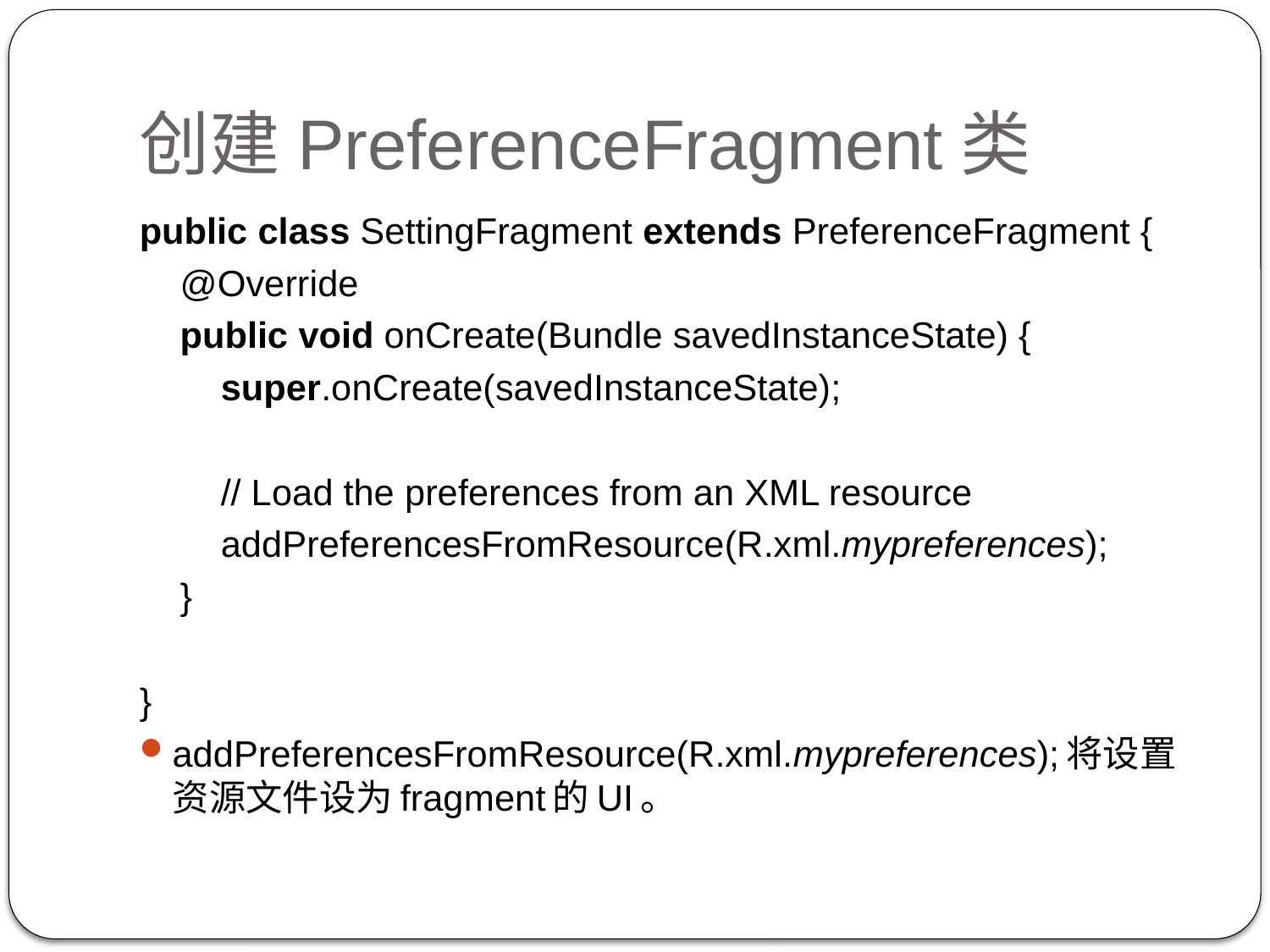

# 创建PreferenceFragment类
public class SettingFragment extends PreferenceFragment {
    @Override
    public void onCreate(Bundle savedInstanceState) {
        super.onCreate(savedInstanceState);

        // Load the preferences from an XML resource
        addPreferencesFromResource(R.xml.mypreferences);
    }

}
addPreferencesFromResource(R.xml.mypreferences);将设置资源文件设为fragment的UI。